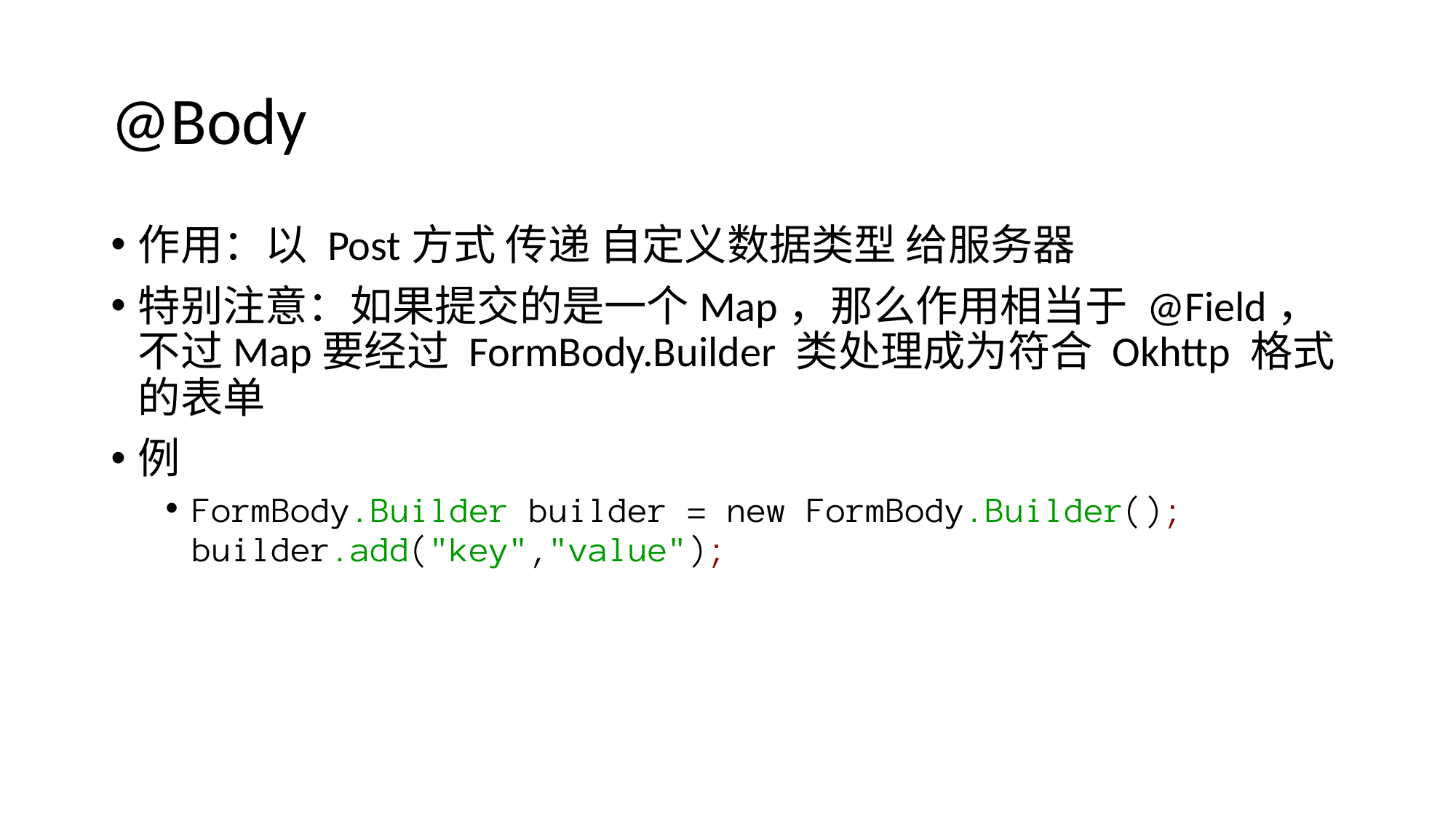

# @Body
作用：以 Post方式 传递 自定义数据类型 给服务器
特别注意：如果提交的是一个Map，那么作用相当于 @Field，不过Map要经过 FormBody.Builder 类处理成为符合 Okhttp 格式的表单
例
FormBody.Builder builder = new FormBody.Builder(); builder.add("key","value");